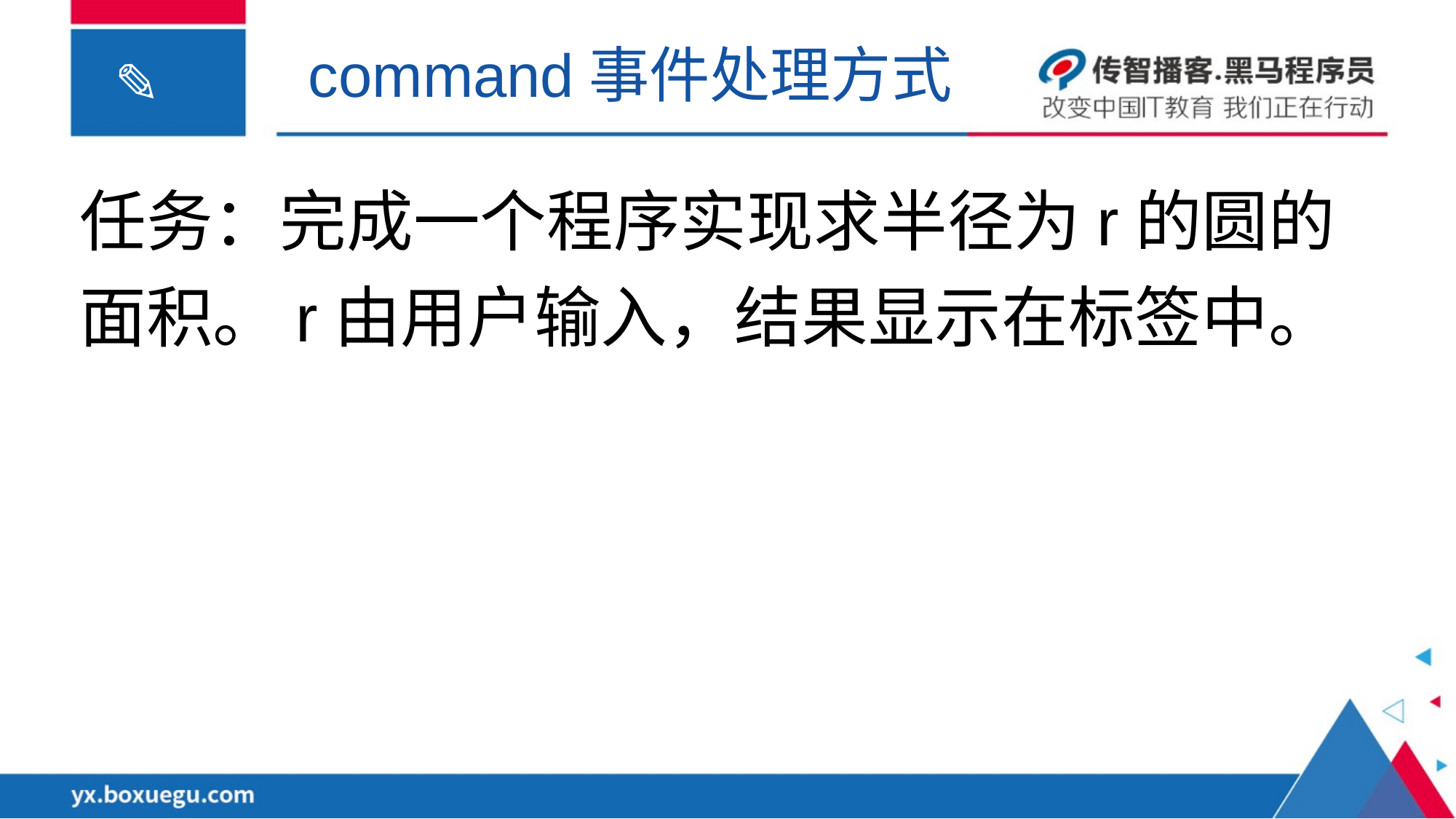

command事件处理方式
任务：完成一个程序实现求半径为r的圆的面积。r由用户输入，结果显示在标签中。